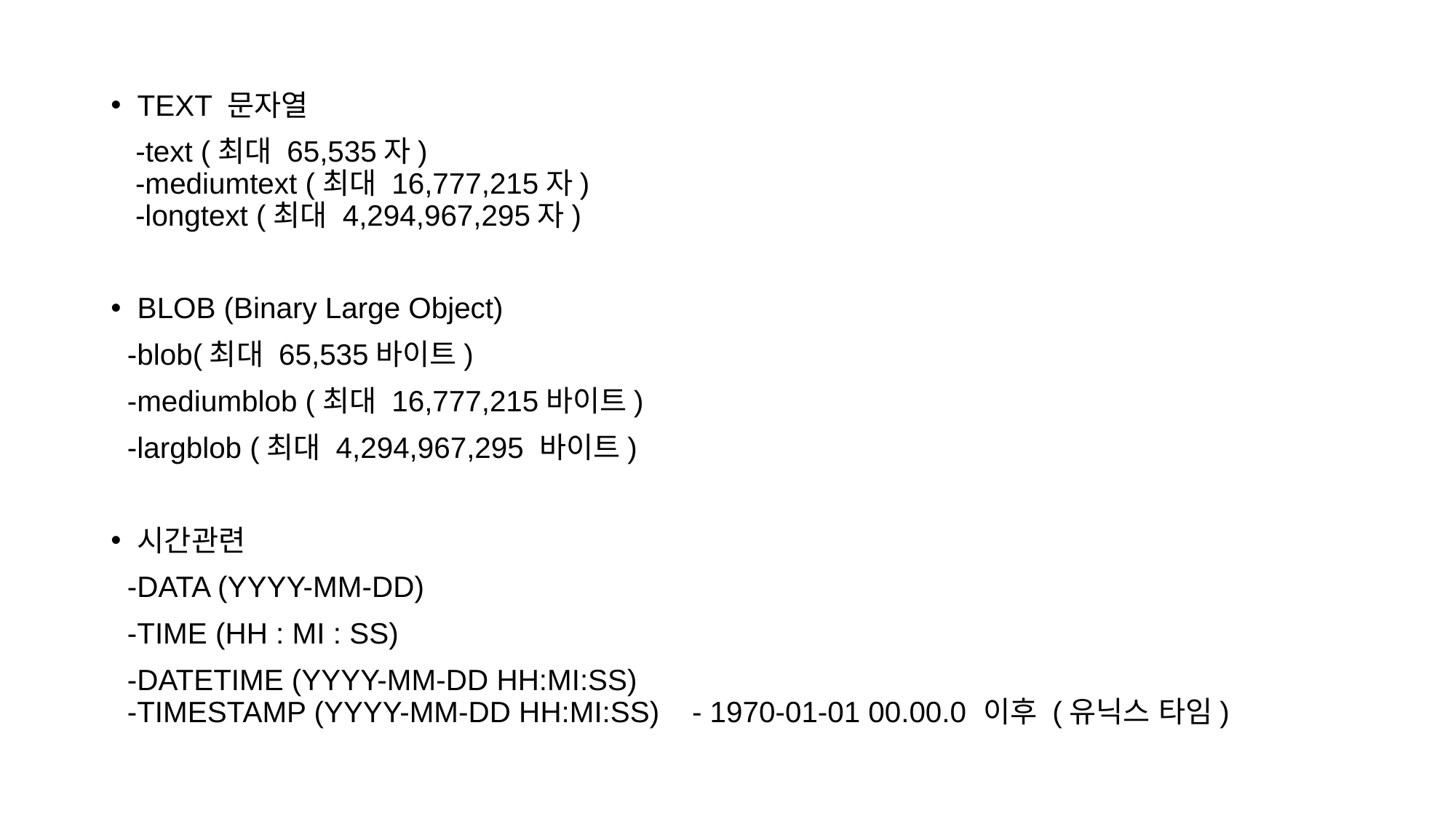

TEXT 문자열
   -text (최대 65,535자)
   -mediumtext (최대 16,777,215자)
   -longtext (최대 4,294,967,295자)

BLOB (Binary Large Object)
  -blob(최대 65,535바이트)
  -mediumblob (최대 16,777,215바이트)
  -largblob (최대 4,294,967,295 바이트)

시간관련
  -DATA (YYYY-MM-DD)
  -TIME (HH : MI : SS)
  -DATETIME (YYYY-MM-DD HH:MI:SS)
  -TIMESTAMP (YYYY-MM-DD HH:MI:SS)    - 1970-01-01 00.00.0 이후 (유닉스 타임)